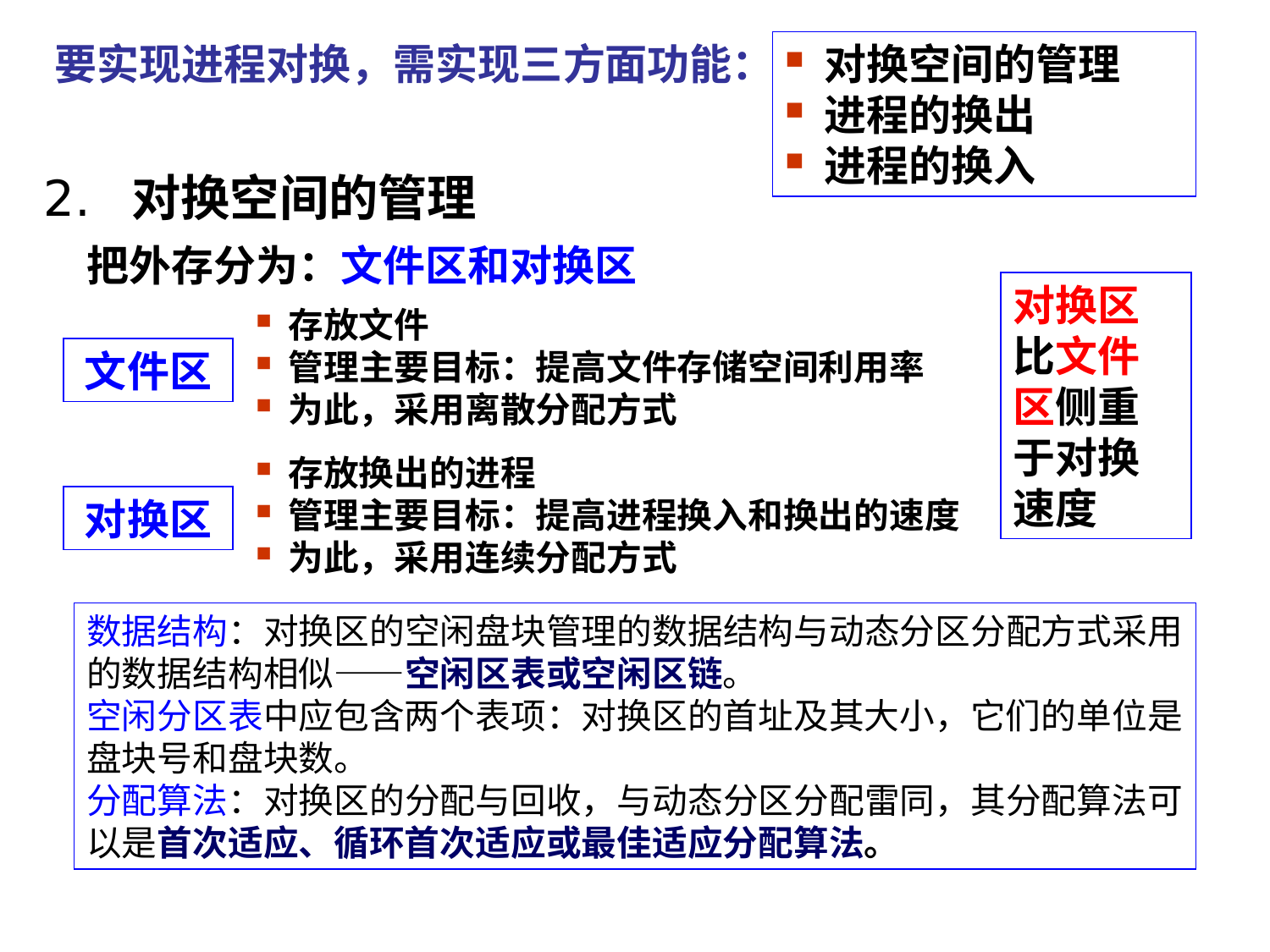

要实现进程对换，需实现三方面功能：
 对换空间的管理
 进程的换出
 进程的换入
2.  对换空间的管理
把外存分为：文件区和对换区
对换区比文件区侧重于对换速度
 存放文件
 管理主要目标：提高文件存储空间利用率
 为此，采用离散分配方式
文件区
 存放换出的进程
 管理主要目标：提高进程换入和换出的速度
 为此，采用连续分配方式
对换区
数据结构：对换区的空闲盘块管理的数据结构与动态分区分配方式采用的数据结构相似——空闲区表或空闲区链。
空闲分区表中应包含两个表项：对换区的首址及其大小，它们的单位是盘块号和盘块数。
分配算法：对换区的分配与回收，与动态分区分配雷同，其分配算法可以是首次适应、循环首次适应或最佳适应分配算法。